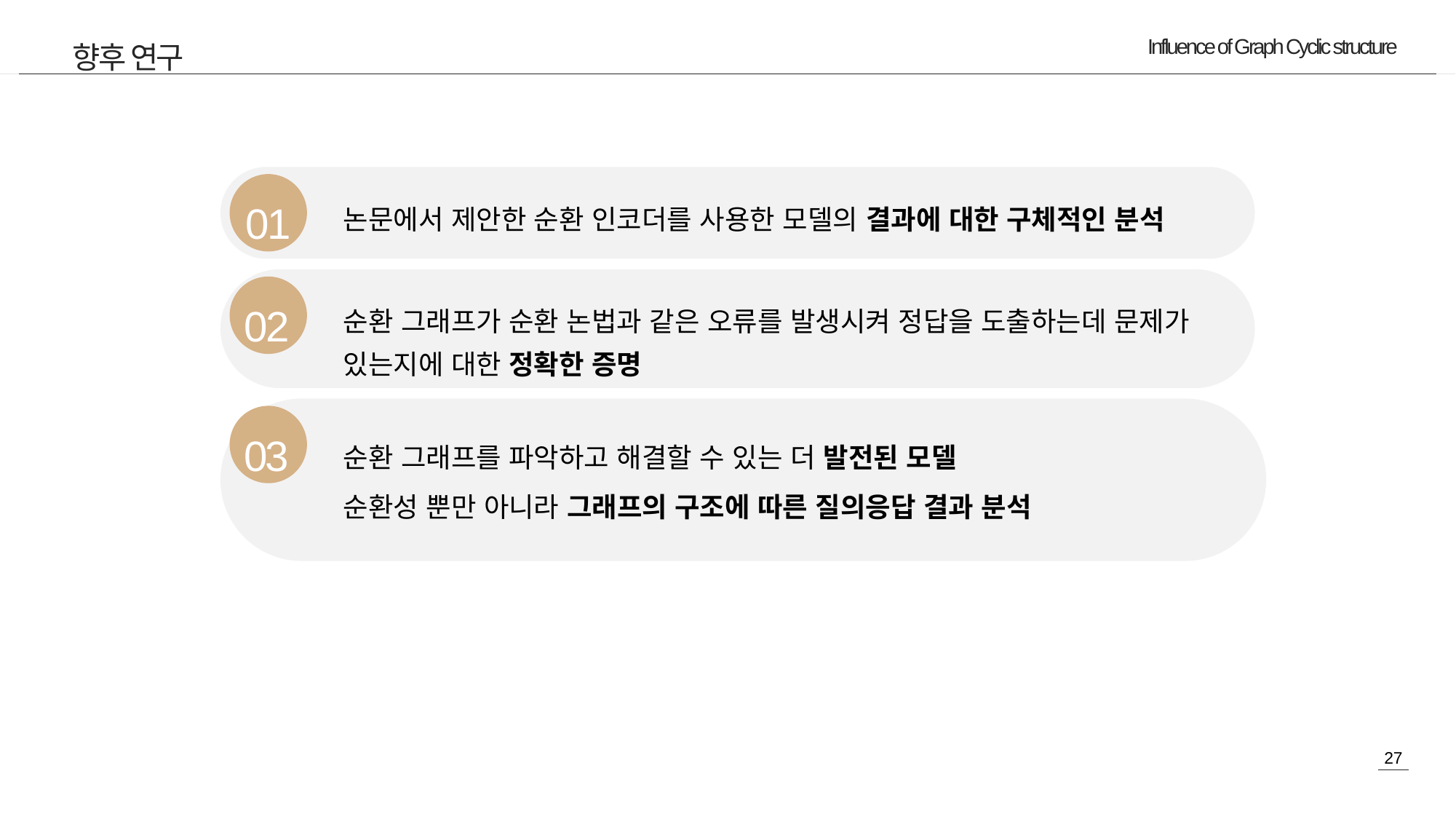

향후 연구

01

논문에서 제안한 순환 인코더를 사용한 모델의 결과에 대한 구체적인 분석

02

순환 그래프가 순환 논법과 같은 오류를 발생시켜 정답을 도출하는데 문제가 있는지에 대한 정확한 증명

03

순환 그래프를 파악하고 해결할 수 있는 더 발전된 모델
순환성 뿐만 아니라 그래프의 구조에 따른 질의응답 결과 분석